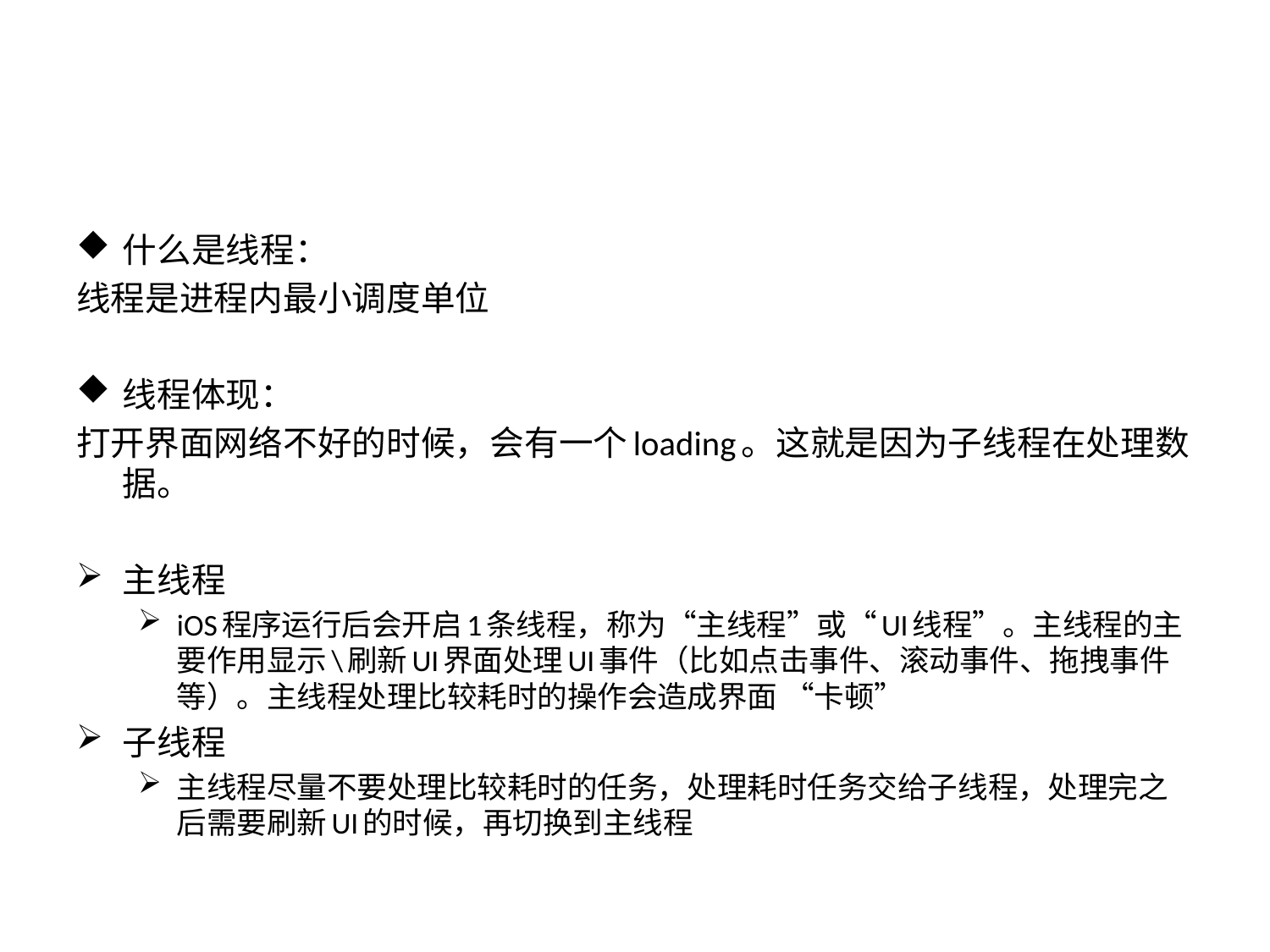

#
什么是线程：
线程是进程内最小调度单位

线程体现：
打开界面网络不好的时候，会有一个loading。这就是因为子线程在处理数据。

主线程
	iOS程序运行后会开启1条线程，称为“主线程”或“UI线程”。主线程的主要作用显示\刷新UI界面处理UI事件（比如点击事件、滚动事件、拖拽事件等）。主线程处理比较耗时的操作会造成界面 “卡顿”
子线程
	主线程尽量不要处理比较耗时的任务，处理耗时任务交给子线程，处理完之后需要刷新UI的时候，再切换到主线程